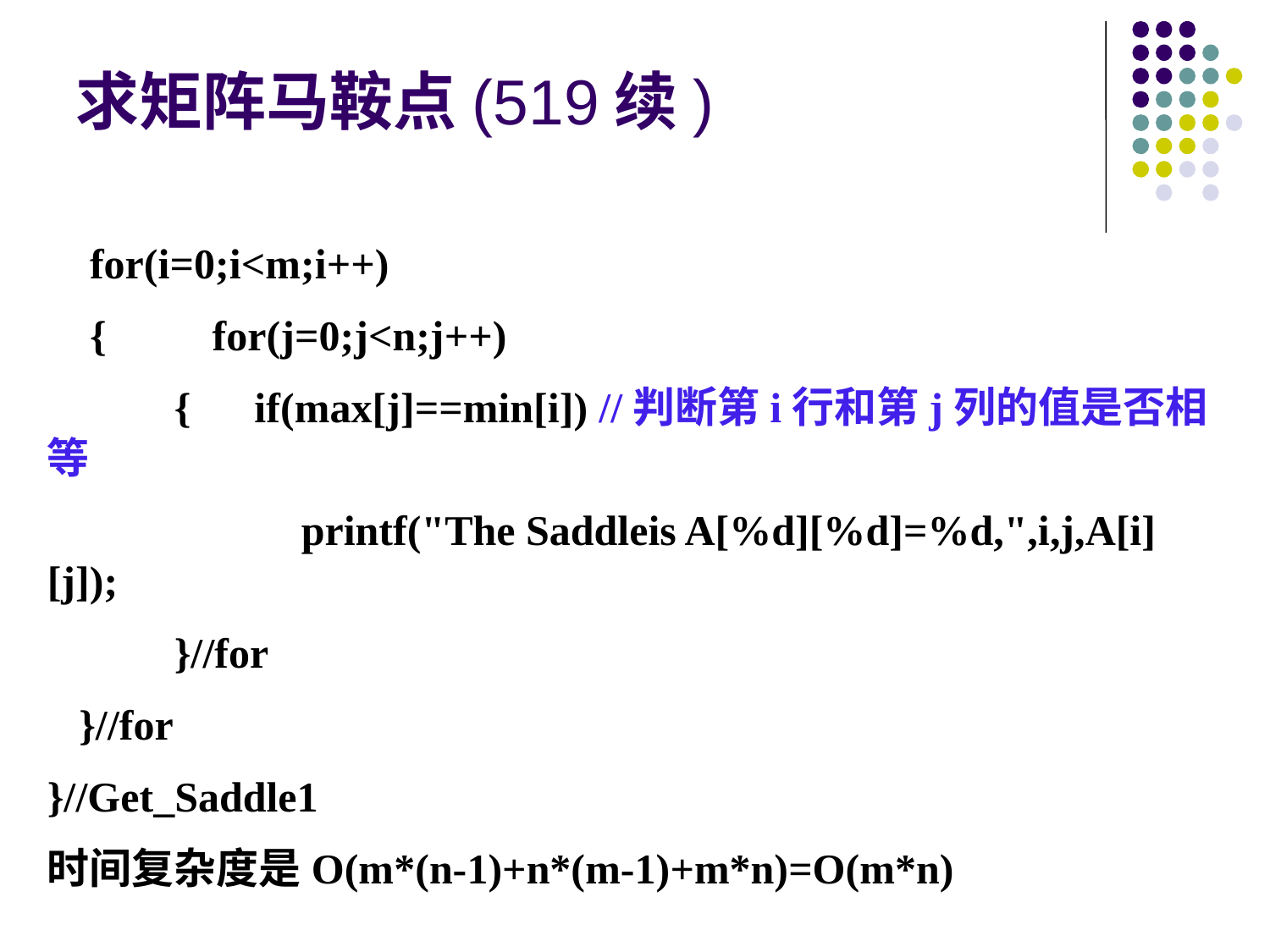

求矩阵马鞍点(519续)
    for(i=0;i<m;i++)
    {          for(j=0;j<n;j++)
	{      if(max[j]==min[i]) //判断第i行和第j列的值是否相等
	        	printf("The Saddleis A[%d][%d]=%d,",i,j,A[i][j]);
	}//for
   }//for
}//Get_Saddle1
时间复杂度是O(m*(n-1)+n*(m-1)+m*n)=O(m*n)